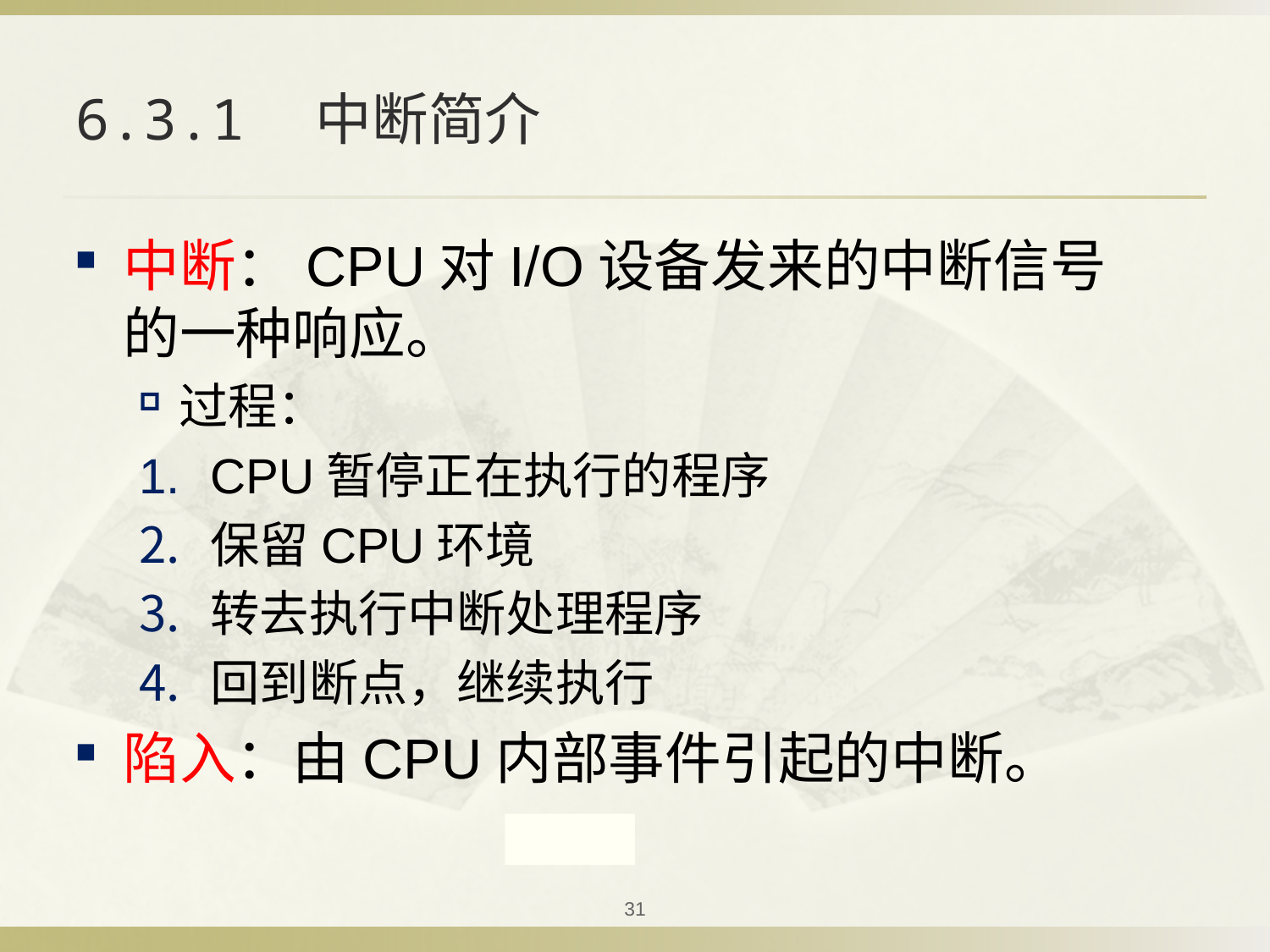

# 6.3.1　中断简介
中断：CPU对I/O设备发来的中断信号的一种响应。
过程：
CPU暂停正在执行的程序
保留CPU环境
转去执行中断处理程序
回到断点，继续执行
陷入：由CPU内部事件引起的中断。

31